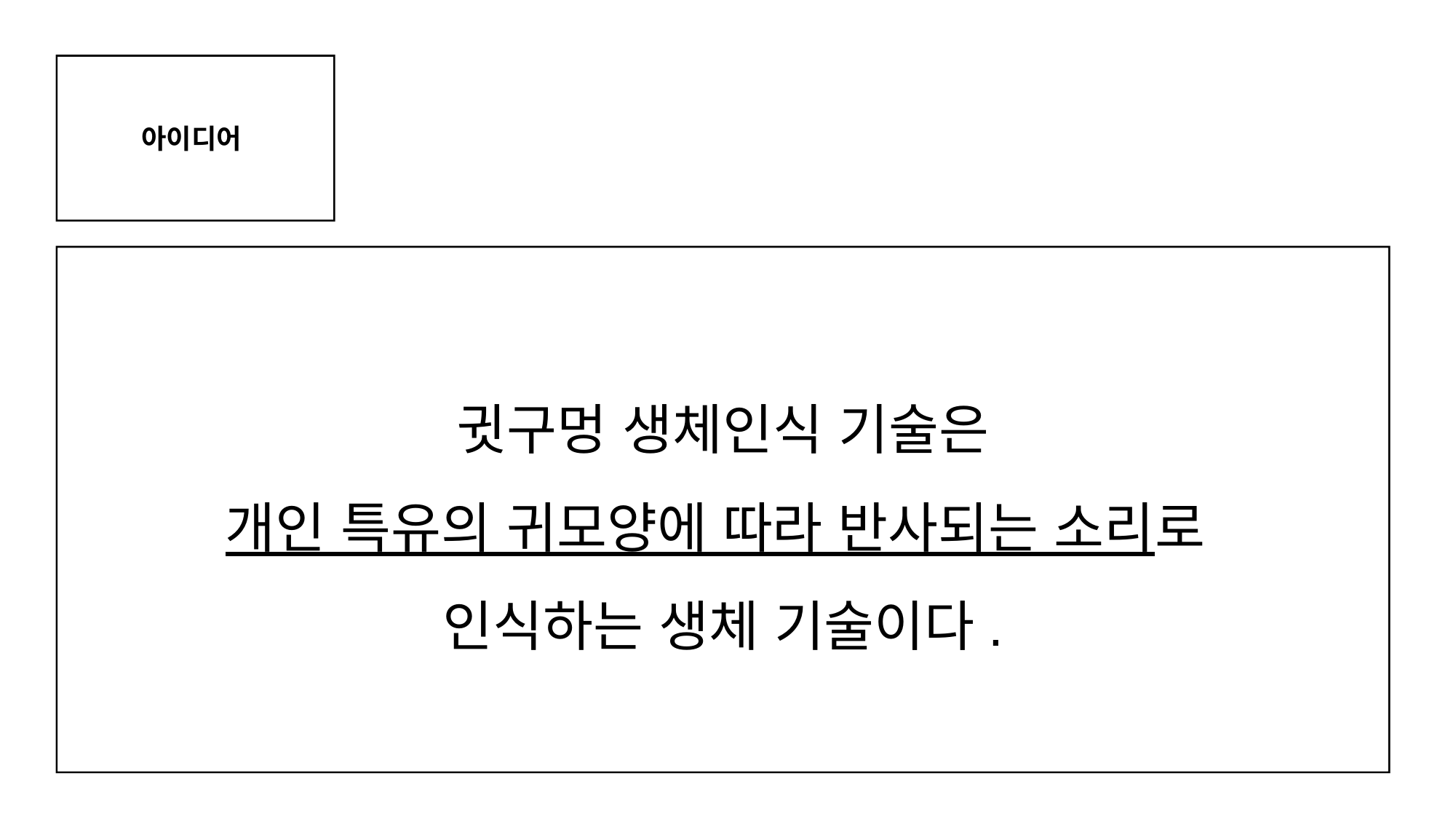

아이디어
귓구멍 생체인식 기술은
개인 특유의 귀모양에 따라 반사되는 소리로
인식하는 생체 기술이다.